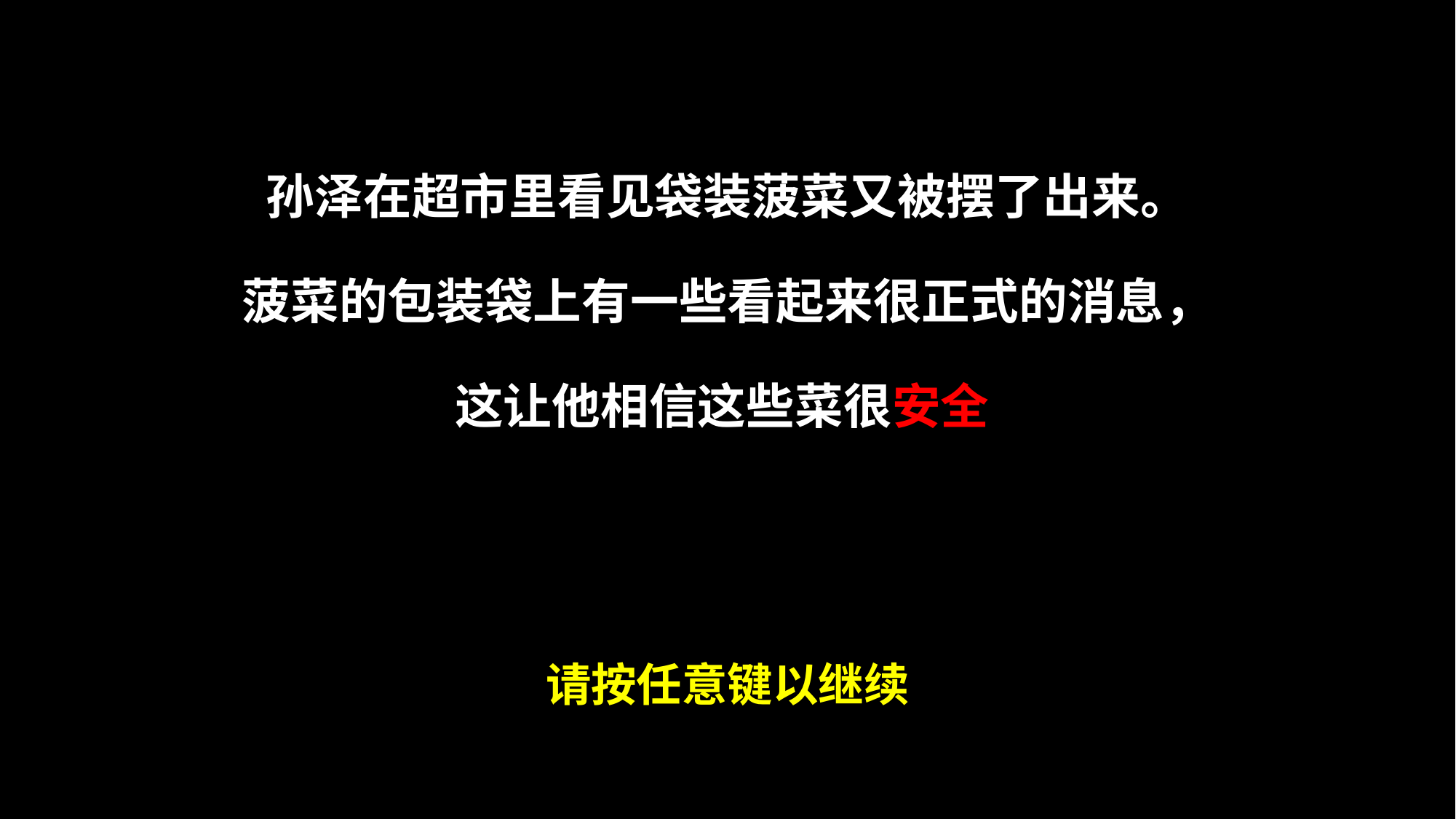

# 孙泽在超市里看见袋装菠菜又被摆了出来。 菠菜的包装袋上有一些看起来很正式的消息， 这让他相信这些菜很安全
请按任意键以继续